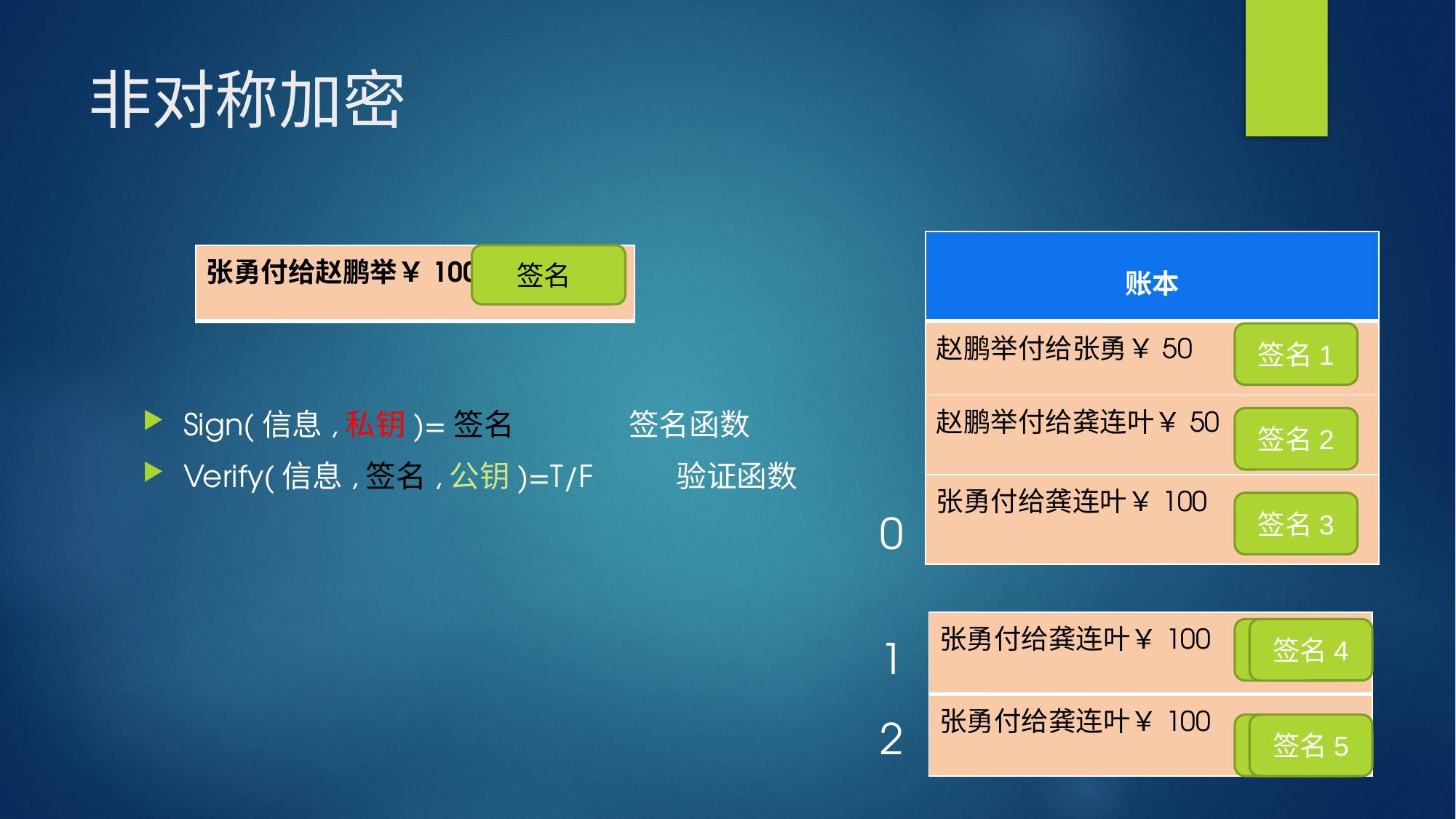

# 非对称加密
| 账本 |
| --- |
| 赵鹏举付给张勇￥50 |
| 赵鹏举付给龚连叶￥50 |
| 张勇付给龚连叶￥100 |

Sign(信息,私钥)=签名                 签名函数
Verify(信息,签名,公钥)=T/F         验证函数
| 张勇付给赵鹏举￥1000 |
| --- |
    签名
签名1
签名2
签名3
0
| 张勇付给龚连叶￥100 |
| --- |
| 张勇付给龚连叶￥100 |
签名3
签名4
1
2
签名3
签名5